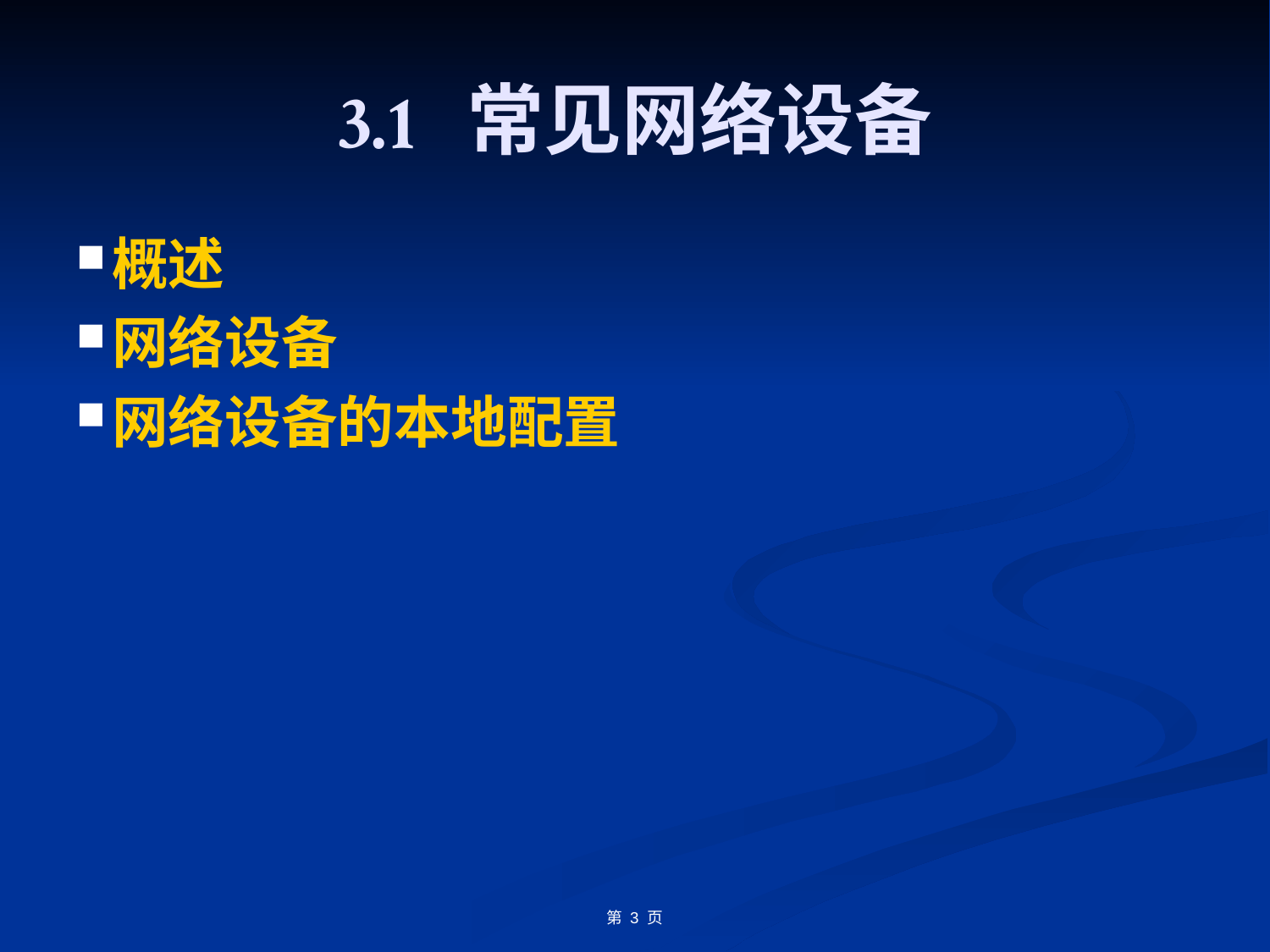

# 3.1  常见网络设备
概述
网络设备
网络设备的本地配置

第 3 页